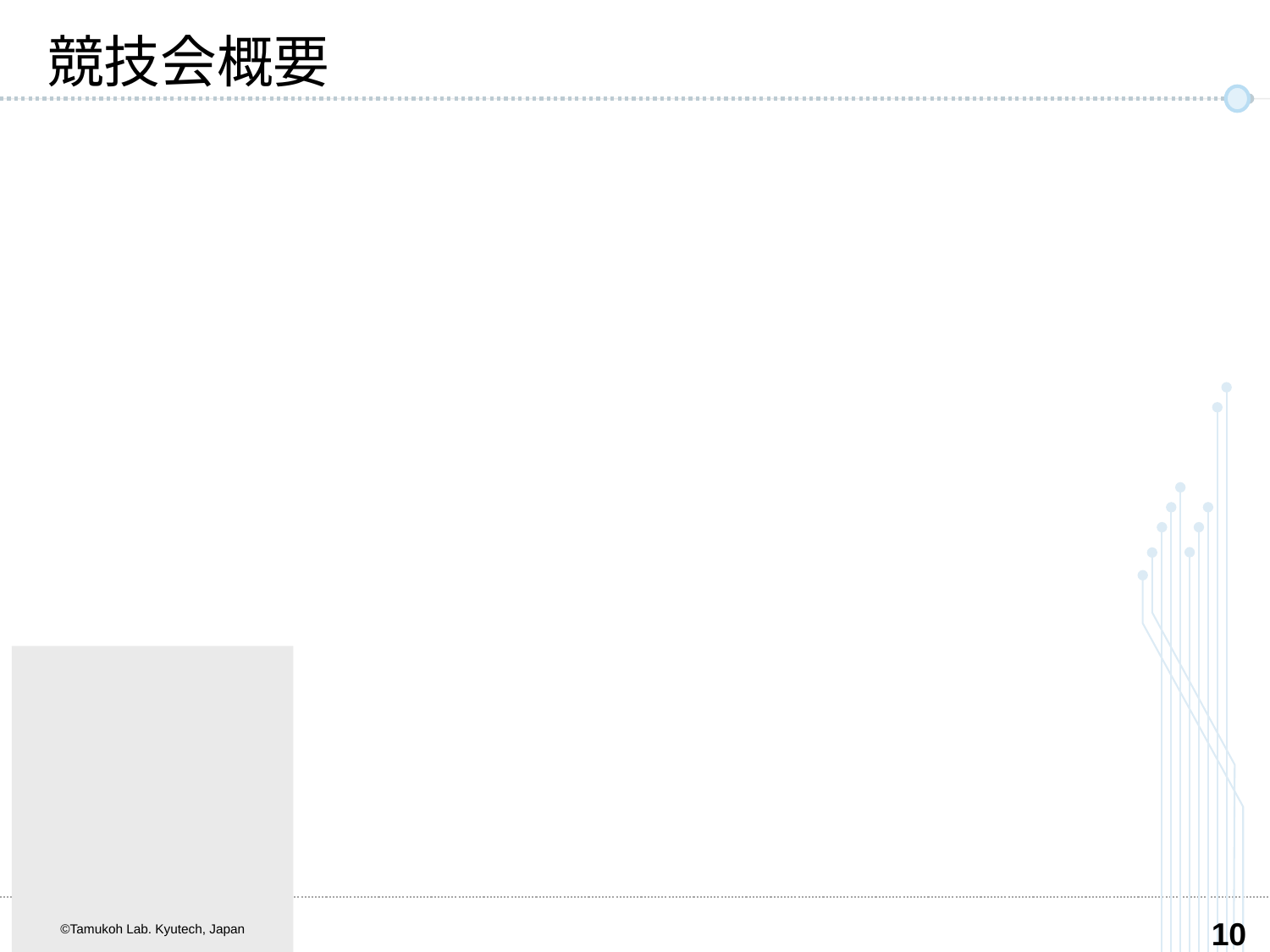

# 競技会概要
©Tamukoh Lab. Kyutech, Japan
10